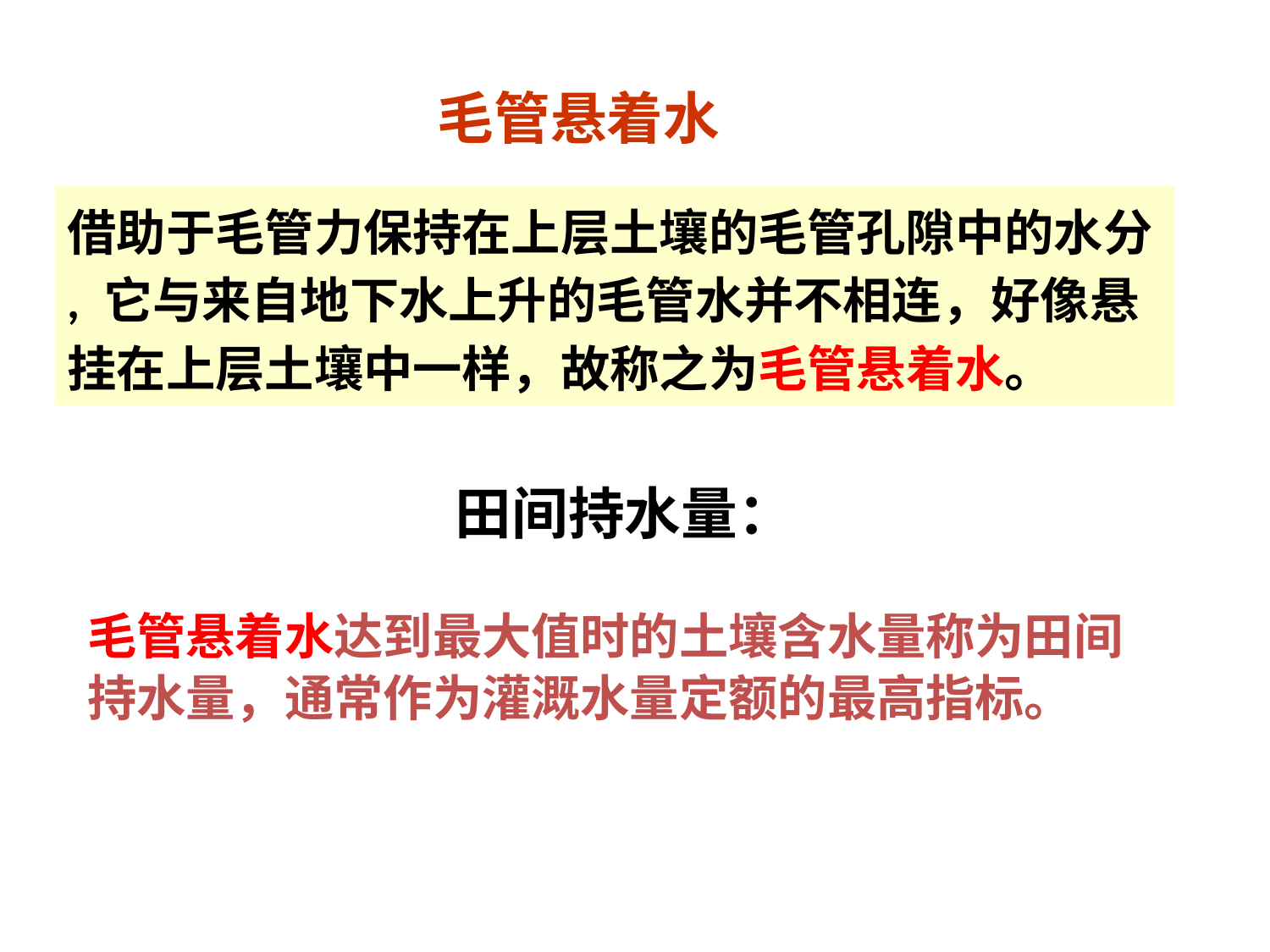

毛管悬着水
借助于毛管力保持在上层土壤的毛管孔隙中的水分
, 它与来自地下水上升的毛管水并不相连，好像悬
挂在上层土壤中一样，故称之为毛管悬着水。
# 田间持水量：
毛管悬着水达到最大值时的土壤含水量称为田间
持水量，通常作为灌溉水量定额的最高指标。